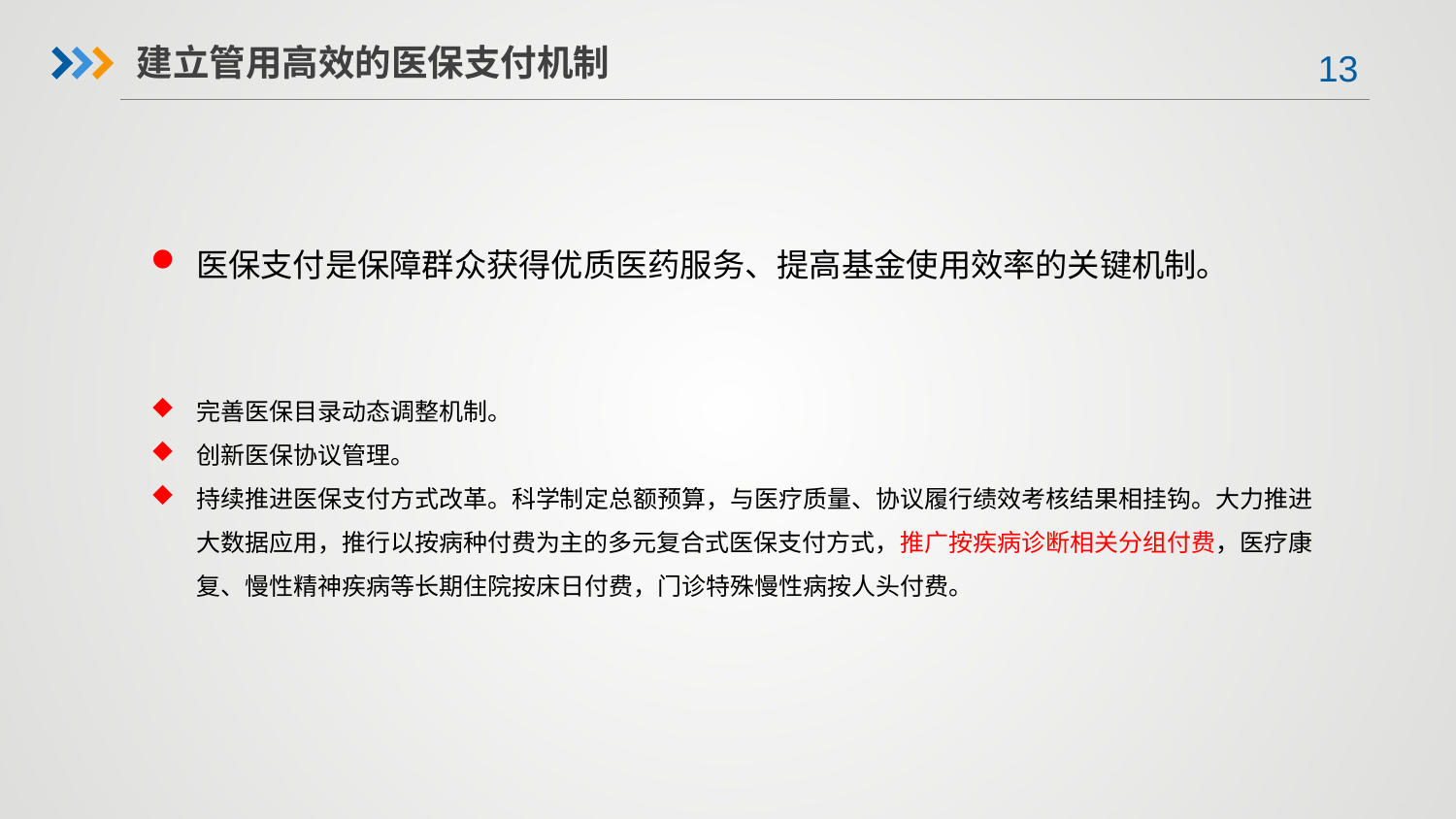

建立管用高效的医保支付机制
医保支付是保障群众获得优质医药服务、提高基金使用效率的关键机制。
完善医保目录动态调整机制。
创新医保协议管理。
持续推进医保支付方式改革。科学制定总额预算，与医疗质量、协议履行绩效考核结果相挂钩。大力推进大数据应用，推行以按病种付费为主的多元复合式医保支付方式，推广按疾病诊断相关分组付费，医疗康复、慢性精神疾病等长期住院按床日付费，门诊特殊慢性病按人头付费。